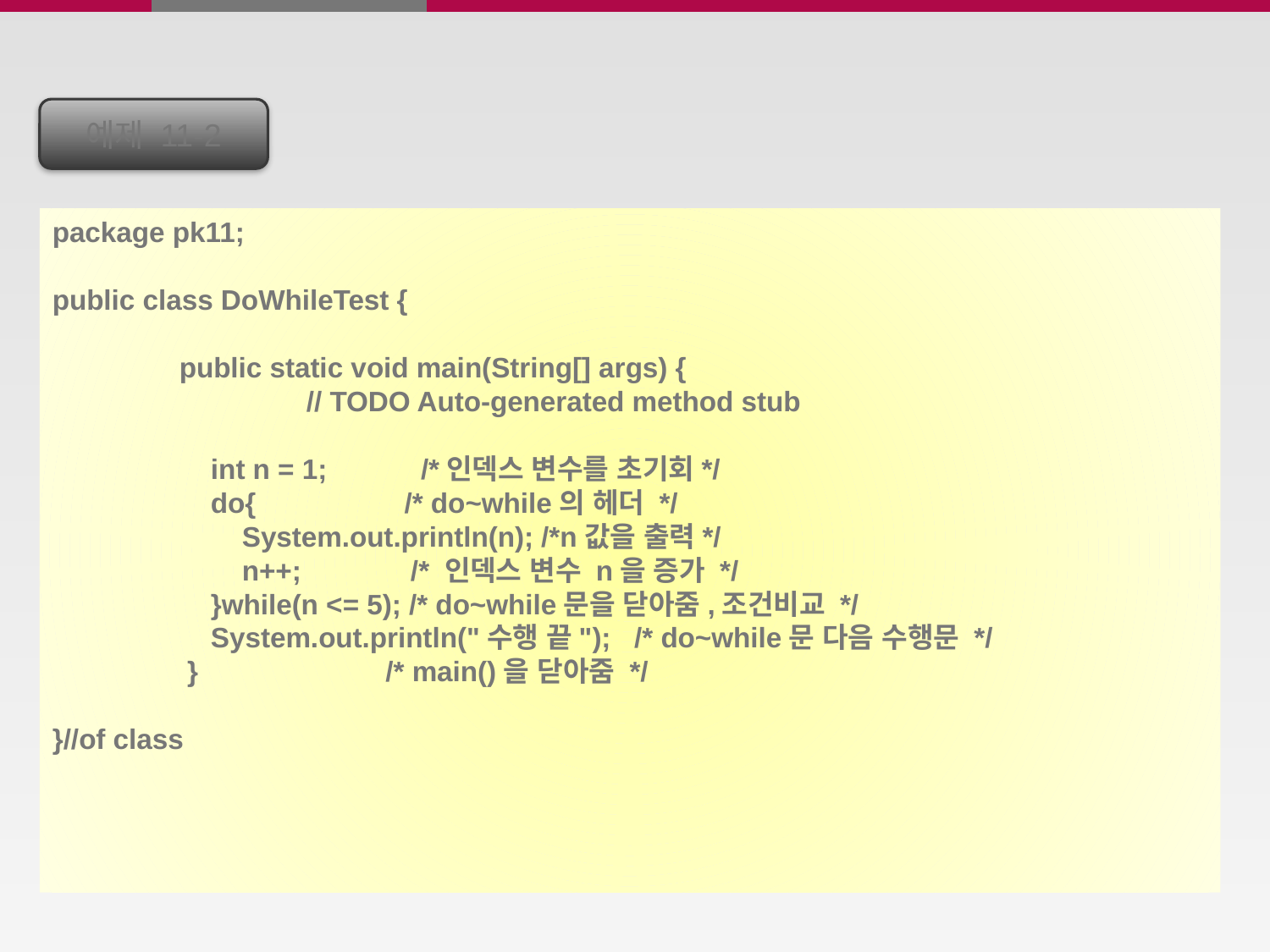

예제 11-2
package pk11;

public class DoWhileTest {

	public static void main(String[] args) {
		// TODO Auto-generated method stub

	    int n = 1;            /*인덱스 변수를 초기회*/
	    do{                   /* do~while의 헤더 */
	        System.out.println(n); /*n값을 출력*/
	        n++;              /* 인덱스 변수 n을 증가 */
	    }while(n <= 5); /* do~while문을 닫아줌,조건비교 */
	    System.out.println("수행 끝");   /* do~while문 다음 수행문 */
	 }                        /* main()을 닫아줌 */

}//of class